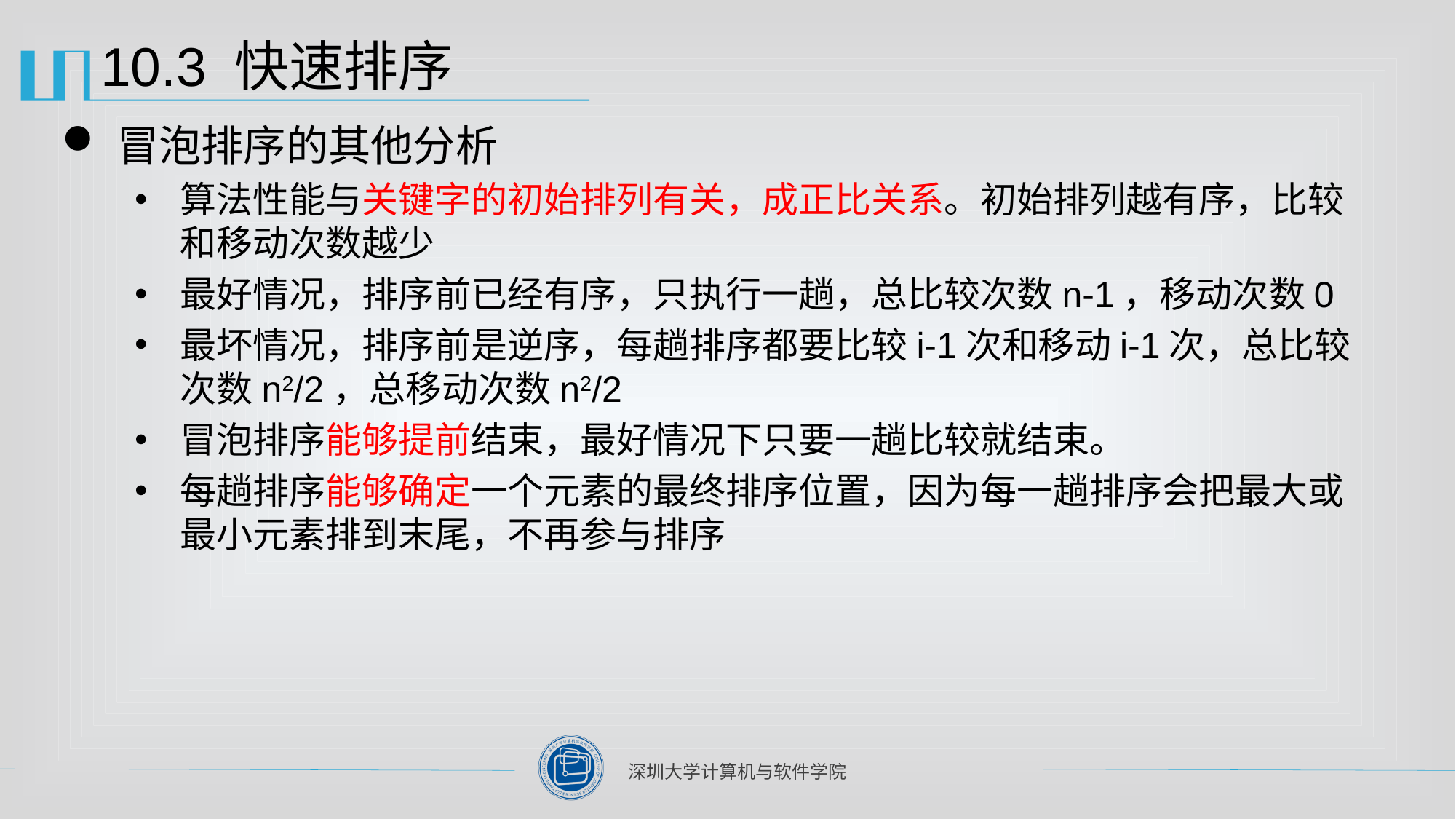

# 10.3 快速排序
冒泡排序的其他分析
算法性能与关键字的初始排列有关，成正比关系。初始排列越有序，比较和移动次数越少
最好情况，排序前已经有序，只执行一趟，总比较次数n-1，移动次数0
最坏情况，排序前是逆序，每趟排序都要比较i-1次和移动i-1次，总比较次数n2/2，总移动次数n2/2
冒泡排序能够提前结束，最好情况下只要一趟比较就结束。
每趟排序能够确定一个元素的最终排序位置，因为每一趟排序会把最大或最小元素排到末尾，不再参与排序
33